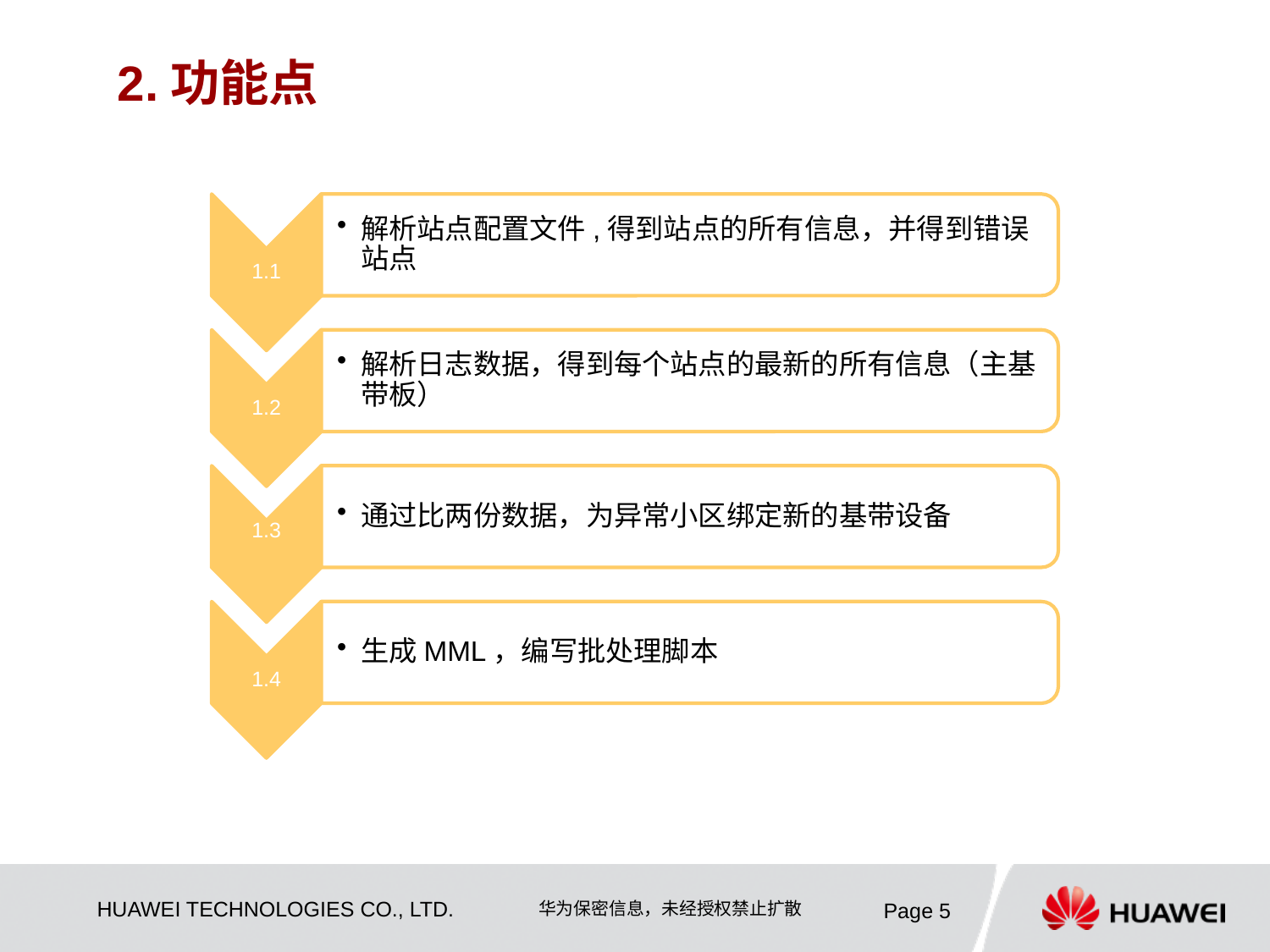

2.功能点
1.1
解析站点配置文件,得到站点的所有信息，并得到错误站点
1.2
解析日志数据，得到每个站点的最新的所有信息（主基带板）
1.3
通过比两份数据，为异常小区绑定新的基带设备
1.4
生成MML，编写批处理脚本